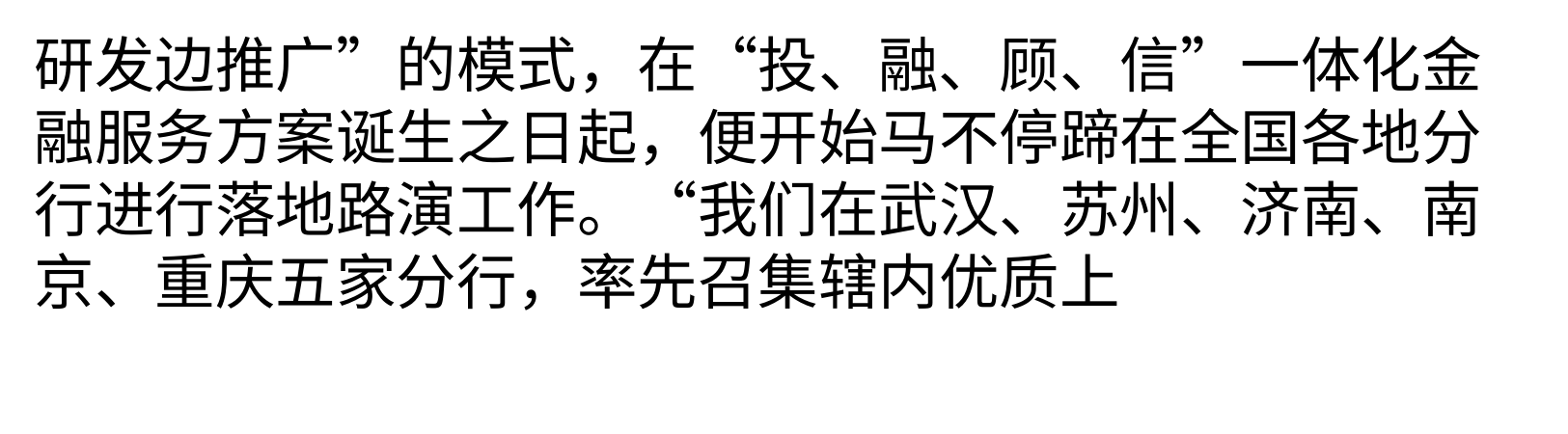

研发边推广”的模式，在“投、融、顾、信”一体化金融服务方案诞生之日起，便开始马不停蹄在全国各地分行进行落地路演工作。“我们在武汉、苏州、济南、南京、重庆五家分行，率先召集辖内优质上